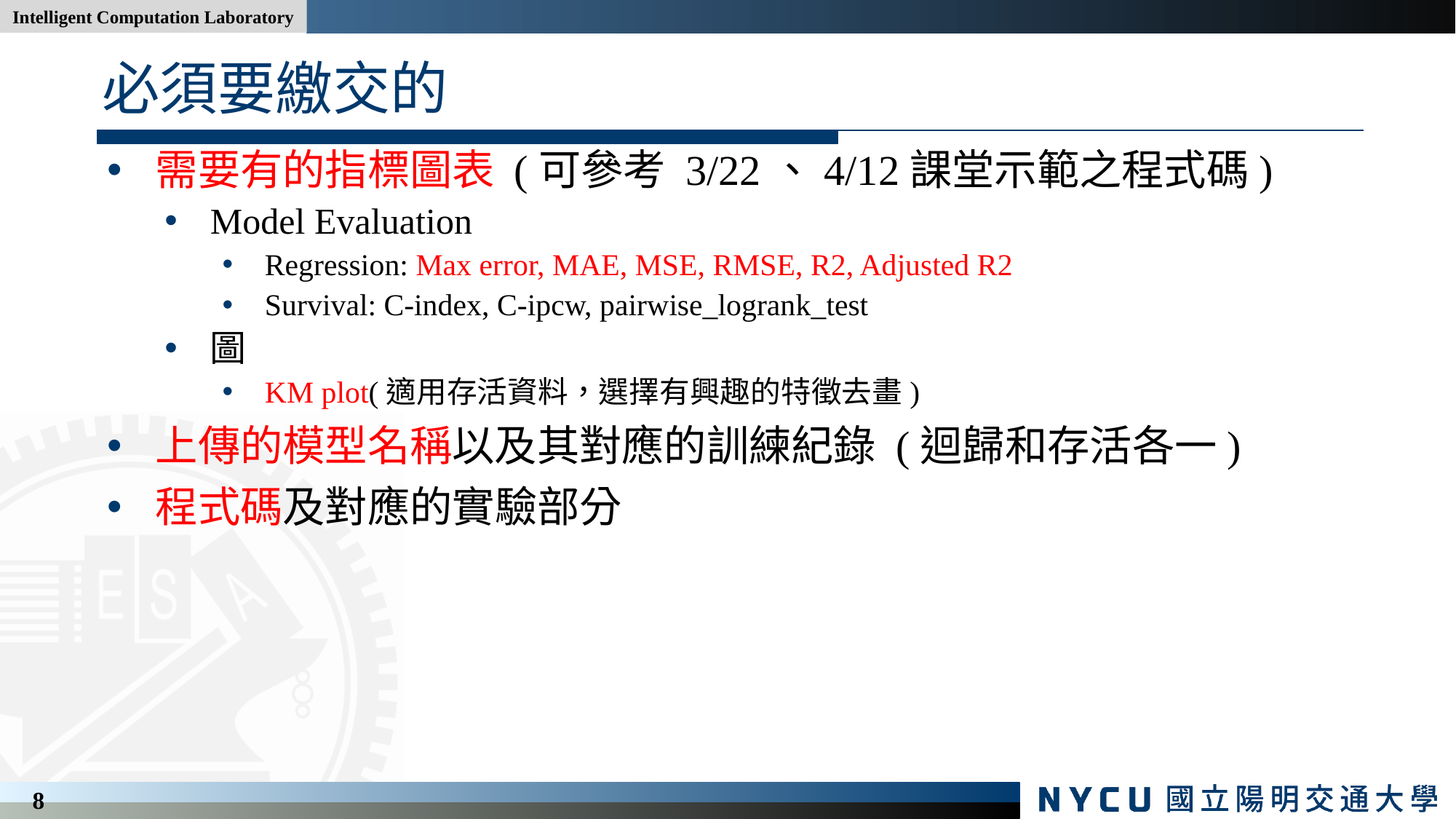

# 必須要繳交的
需要有的指標圖表 (可參考 3/22、4/12課堂示範之程式碼)
Model Evaluation
Regression: Max error, MAE, MSE, RMSE, R2, Adjusted R2
Survival: C-index, C-ipcw, pairwise_logrank_test
圖
KM plot(適用存活資料，選擇有興趣的特徵去畫)
上傳的模型名稱以及其對應的訓練紀錄 (迴歸和存活各一)
程式碼及對應的實驗部分

8